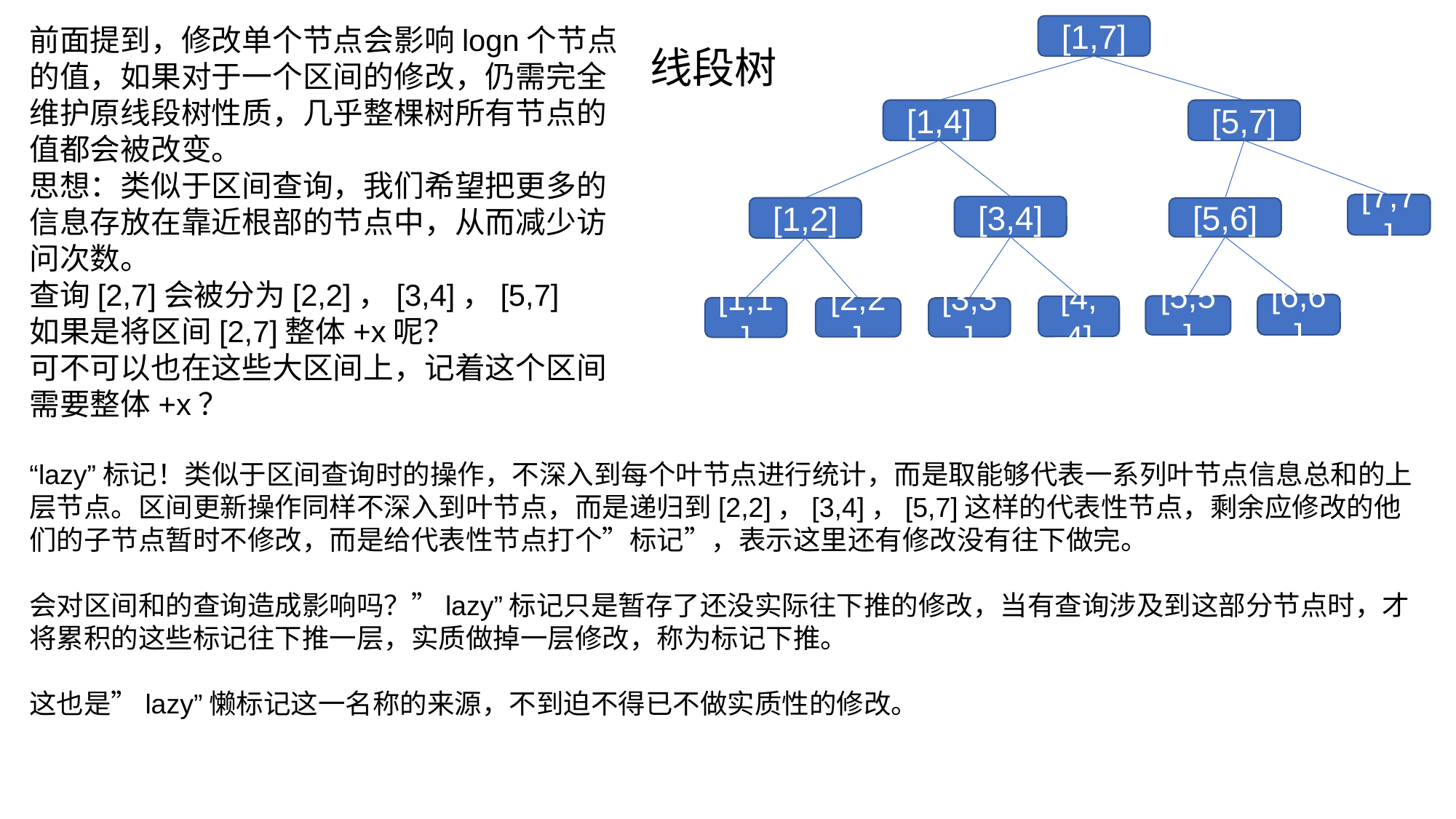

前面提到，修改单个节点会影响logn个节点的值，如果对于一个区间的修改，仍需完全维护原线段树性质，几乎整棵树所有节点的值都会被改变。
思想：类似于区间查询，我们希望把更多的信息存放在靠近根部的节点中，从而减少访问次数。
查询[2,7]会被分为[2,2]，[3,4]，[5,7]
如果是将区间[2,7]整体+x呢？
可不可以也在这些大区间上，记着这个区间需要整体+x？
[1,7]
线段树
[1,4]
[5,7]
[7,7]
[3,4]
[1,2]
[5,6]
[6,6]
[5,5]
[4,4]
[1,1]
[2,2]
[3,3]
“lazy”标记！类似于区间查询时的操作，不深入到每个叶节点进行统计，而是取能够代表一系列叶节点信息总和的上层节点。区间更新操作同样不深入到叶节点，而是递归到[2,2]，[3,4]，[5,7]这样的代表性节点，剩余应修改的他们的子节点暂时不修改，而是给代表性节点打个”标记”，表示这里还有修改没有往下做完。

会对区间和的查询造成影响吗？”lazy”标记只是暂存了还没实际往下推的修改，当有查询涉及到这部分节点时，才将累积的这些标记往下推一层，实质做掉一层修改，称为标记下推。

这也是”lazy”懒标记这一名称的来源，不到迫不得已不做实质性的修改。